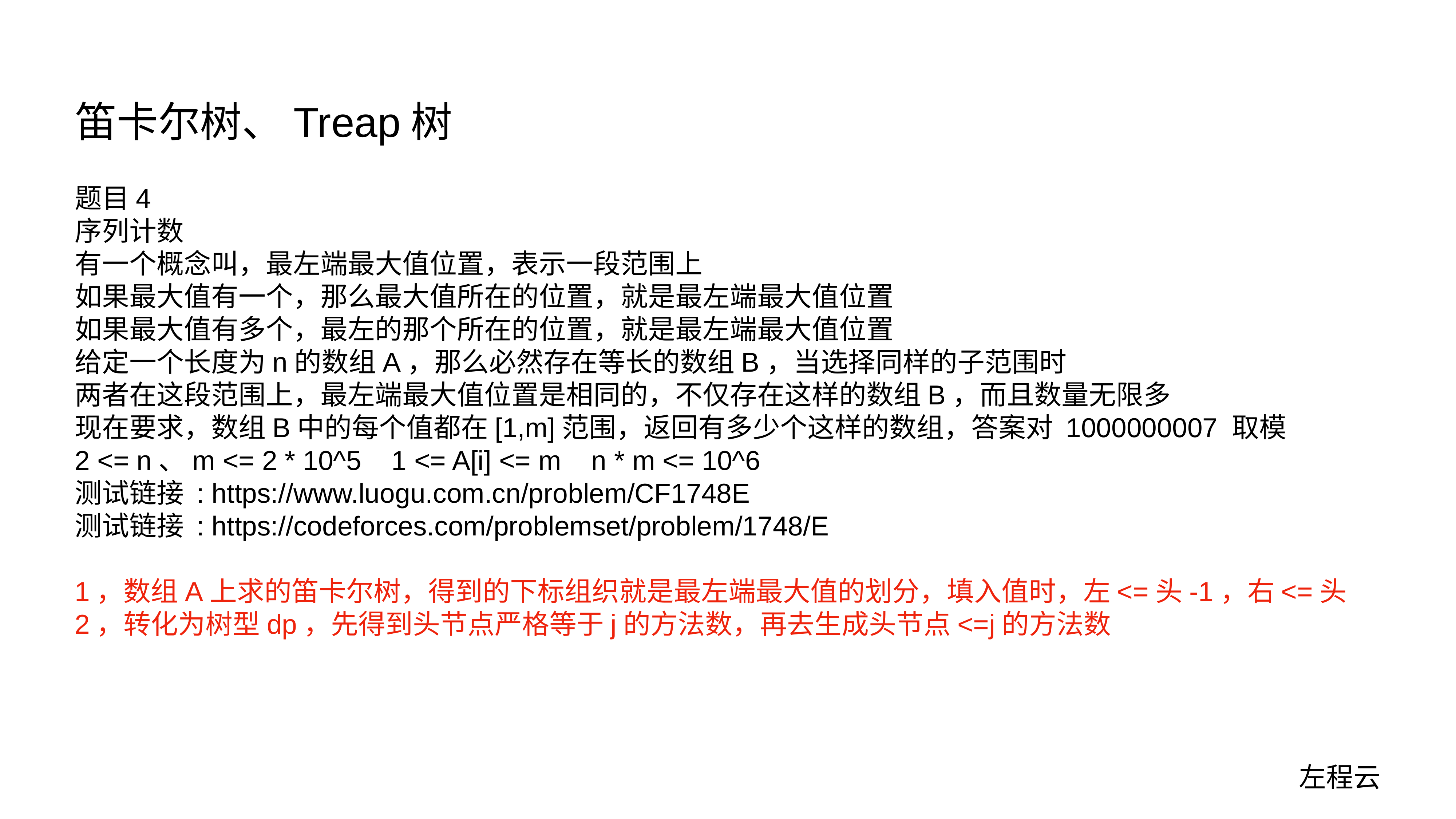

# 笛卡尔树、Treap树
题目4
序列计数
有一个概念叫，最左端最大值位置，表示一段范围上
如果最大值有一个，那么最大值所在的位置，就是最左端最大值位置
如果最大值有多个，最左的那个所在的位置，就是最左端最大值位置
给定一个长度为n的数组A，那么必然存在等长的数组B，当选择同样的子范围时
两者在这段范围上，最左端最大值位置是相同的，不仅存在这样的数组B，而且数量无限多
现在要求，数组B中的每个值都在[1,m]范围，返回有多少个这样的数组，答案对 1000000007 取模
2 <= n、m <= 2 * 10^5    1 <= A[i] <= m    n * m <= 10^6
测试链接 : https://www.luogu.com.cn/problem/CF1748E
测试链接 : https://codeforces.com/problemset/problem/1748/E

1，数组A上求的笛卡尔树，得到的下标组织就是最左端最大值的划分，填入值时，左<=头-1，右<=头
2，转化为树型dp，先得到头节点严格等于j的方法数，再去生成头节点<=j的方法数
左程云